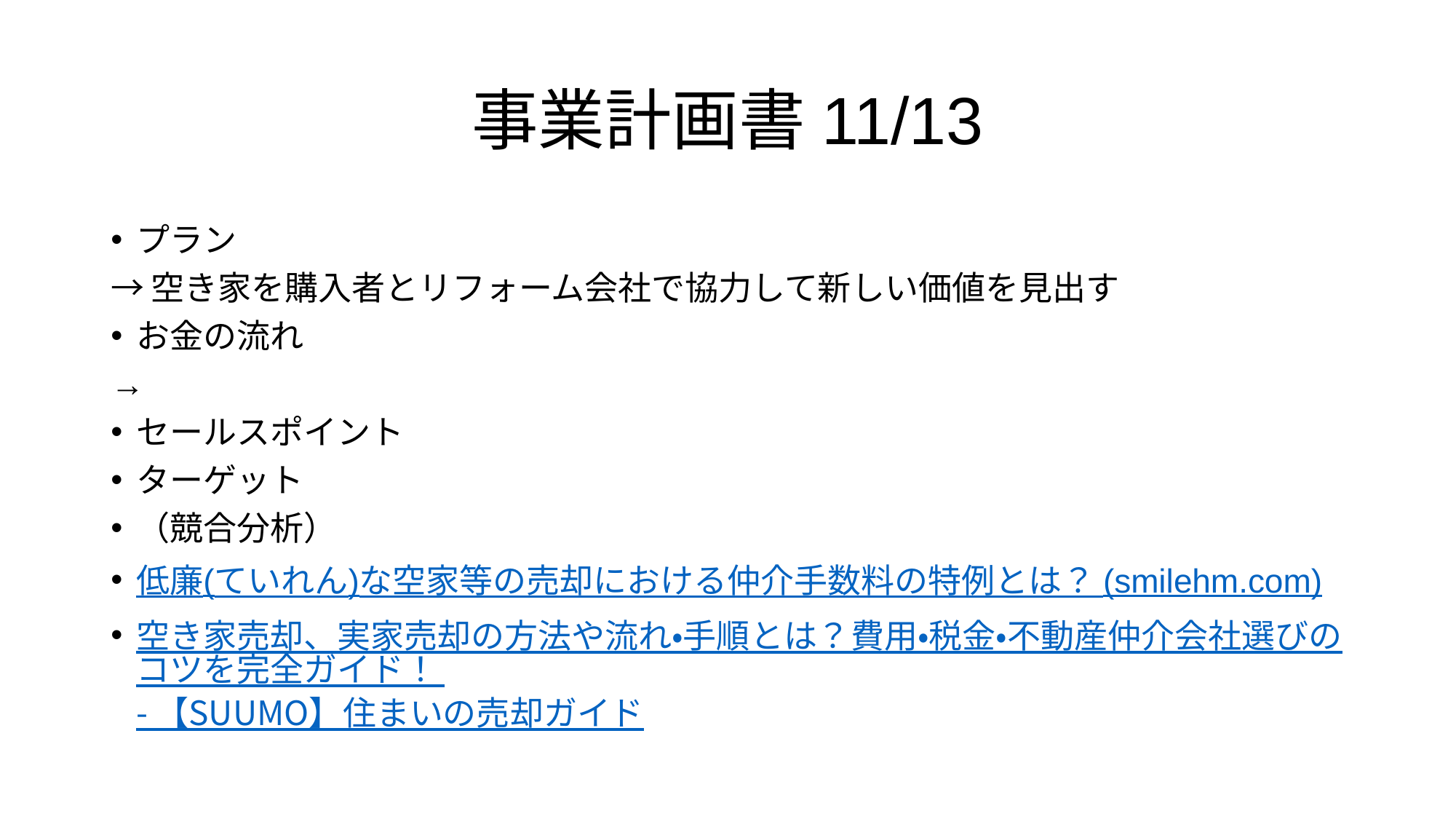

# 事業計画書11/13
プラン
→空き家を購入者とリフォーム会社で協力して新しい価値を見出す
お金の流れ
→
セールスポイント
ターゲット
（競合分析）
低廉(ていれん)な空家等の売却における仲介手数料の特例とは？ (smilehm.com)
空き家売却、実家売却の方法や流れ・手順とは？費用・税金・不動産仲介会社選びのコツを完全ガイド！ - 【SUUMO】住まいの売却ガイド